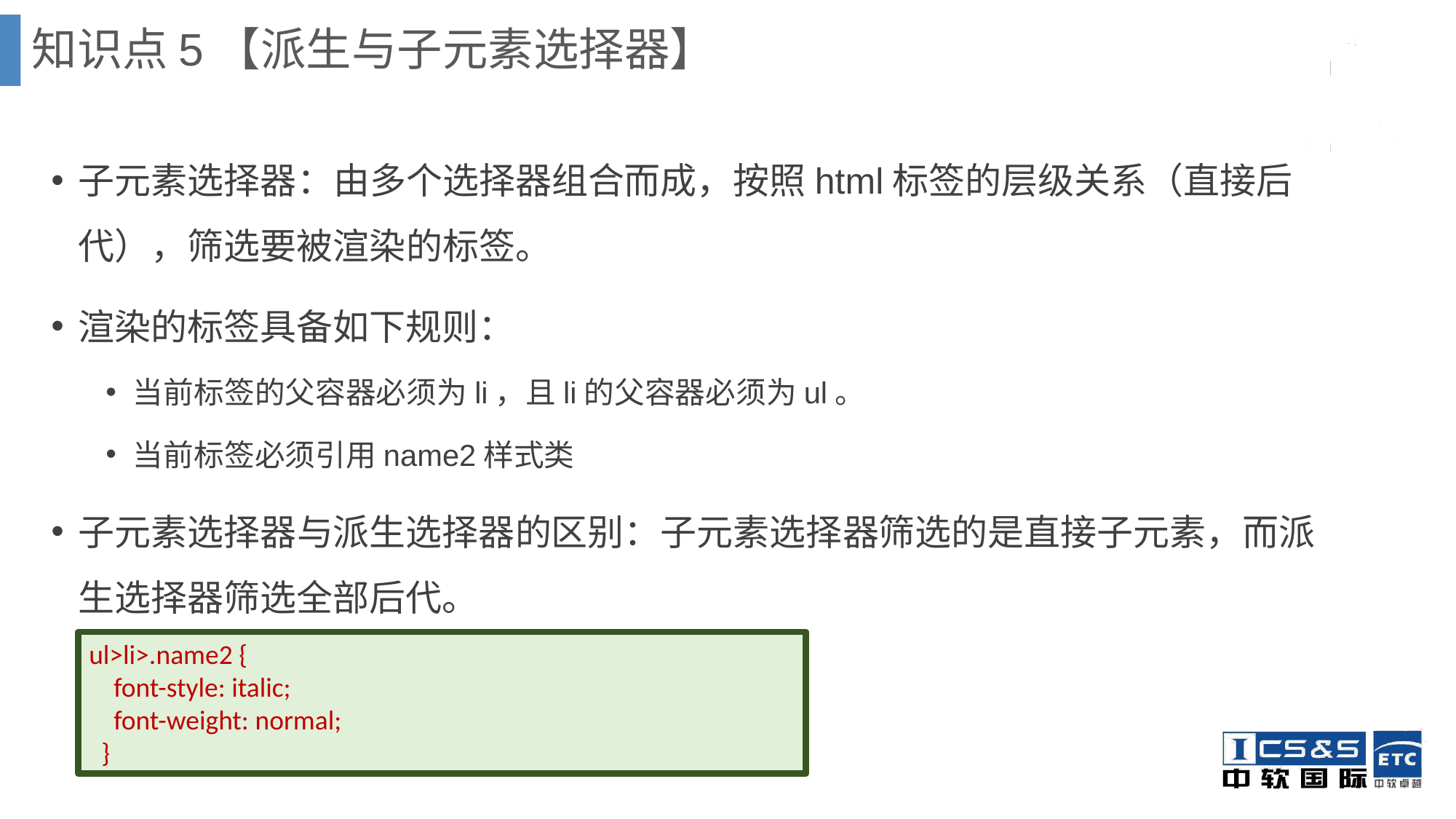

知识点5【派生与子元素选择器】
子元素选择器：由多个选择器组合而成，按照html标签的层级关系（直接后代），筛选要被渲染的标签。
渲染的标签具备如下规则：
当前标签的父容器必须为li，且li的父容器必须为ul。
当前标签必须引用name2样式类
子元素选择器与派生选择器的区别：子元素选择器筛选的是直接子元素，而派生选择器筛选全部后代。

ul>li>.name2 {
    font-style: italic;
    font-weight: normal;
  }